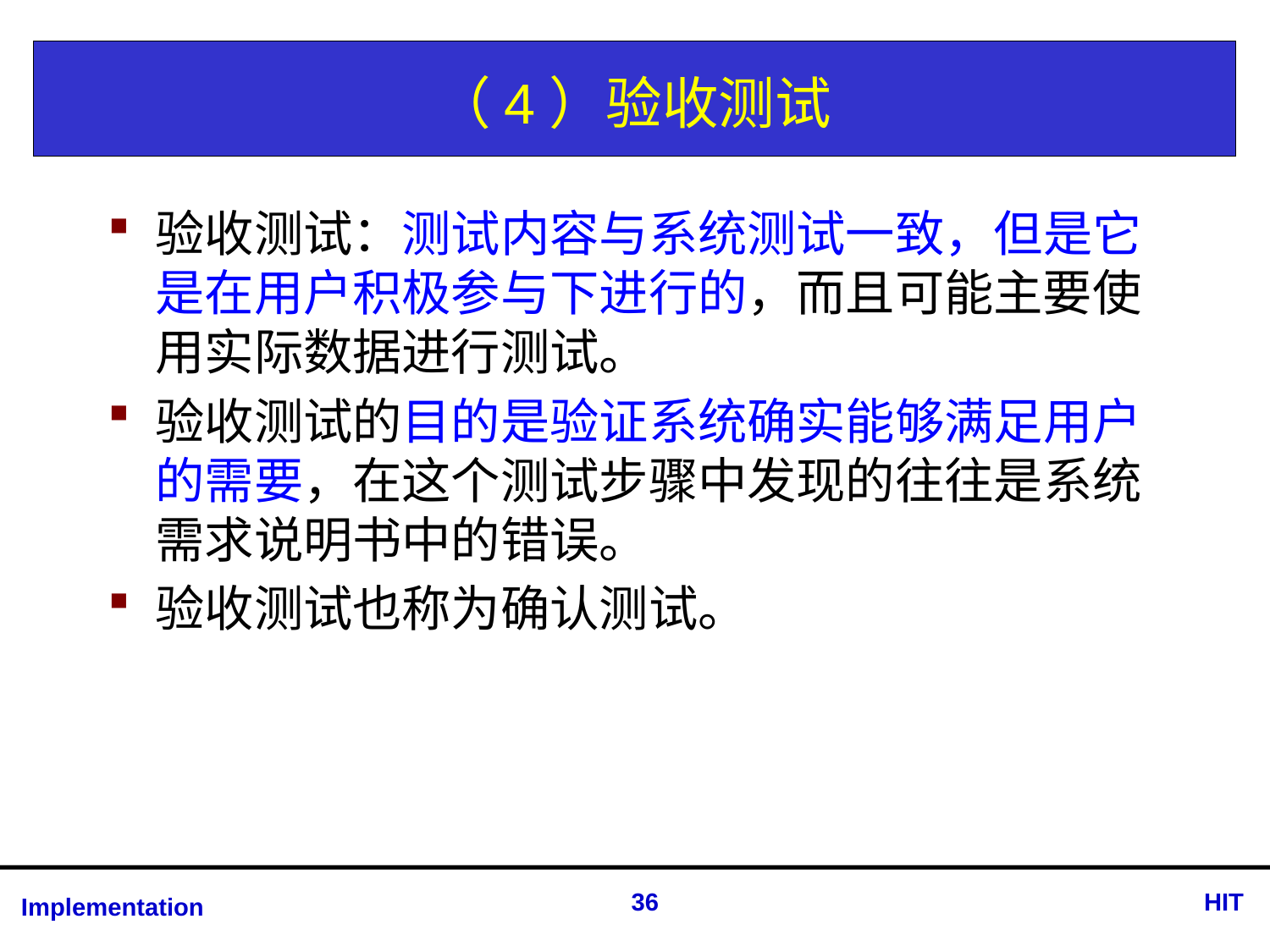

# （4）验收测试
验收测试：测试内容与系统测试一致，但是它是在用户积极参与下进行的，而且可能主要使用实际数据进行测试。
验收测试的目的是验证系统确实能够满足用户的需要，在这个测试步骤中发现的往往是系统需求说明书中的错误。
验收测试也称为确认测试。